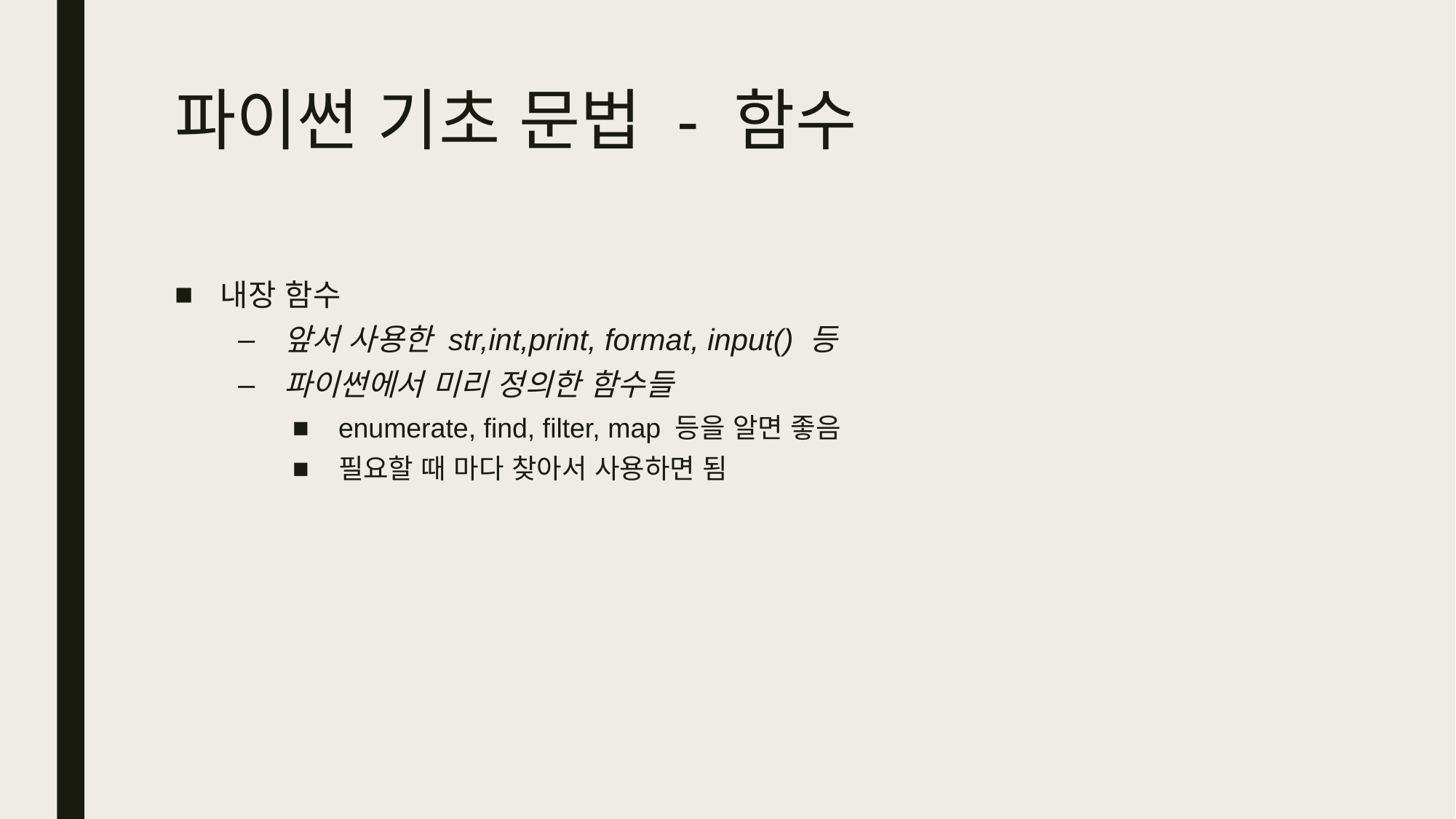

# 파이썬 기초 문법 - 함수
내장 함수
앞서 사용한 str,int,print, format, input() 등
파이썬에서 미리 정의한 함수들
enumerate, find, filter, map 등을 알면 좋음
필요할 때 마다 찾아서 사용하면 됨